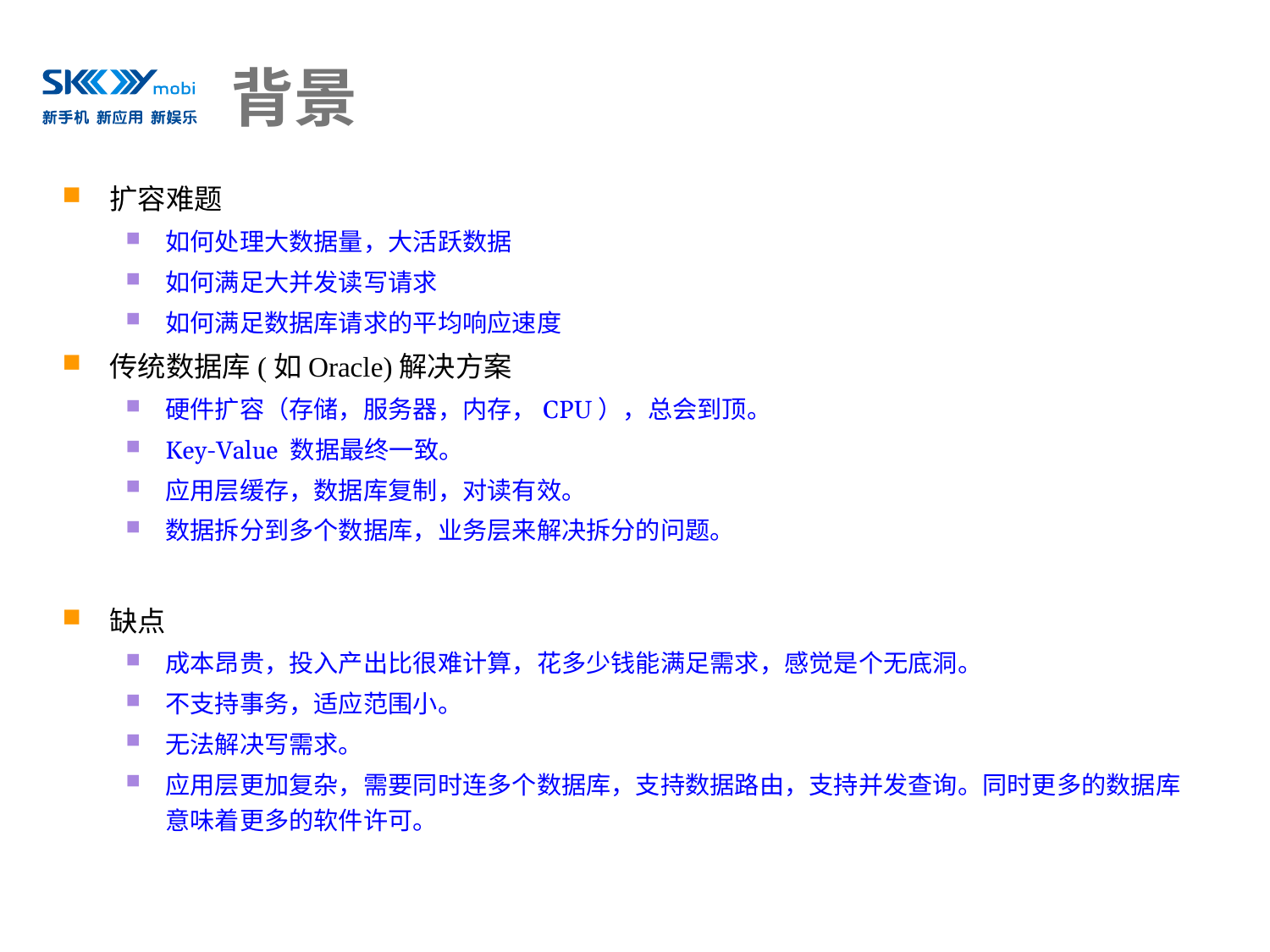

# 背景
扩容难题
如何处理大数据量，大活跃数据
如何满足大并发读写请求
如何满足数据库请求的平均响应速度
传统数据库(如Oracle)解决方案
硬件扩容（存储，服务器，内存，CPU），总会到顶。
Key-Value 数据最终一致。
应用层缓存，数据库复制，对读有效。
数据拆分到多个数据库，业务层来解决拆分的问题。

缺点
成本昂贵，投入产出比很难计算，花多少钱能满足需求，感觉是个无底洞。
不支持事务，适应范围小。
无法解决写需求。
应用层更加复杂，需要同时连多个数据库，支持数据路由，支持并发查询。同时更多的数据库意味着更多的软件许可。